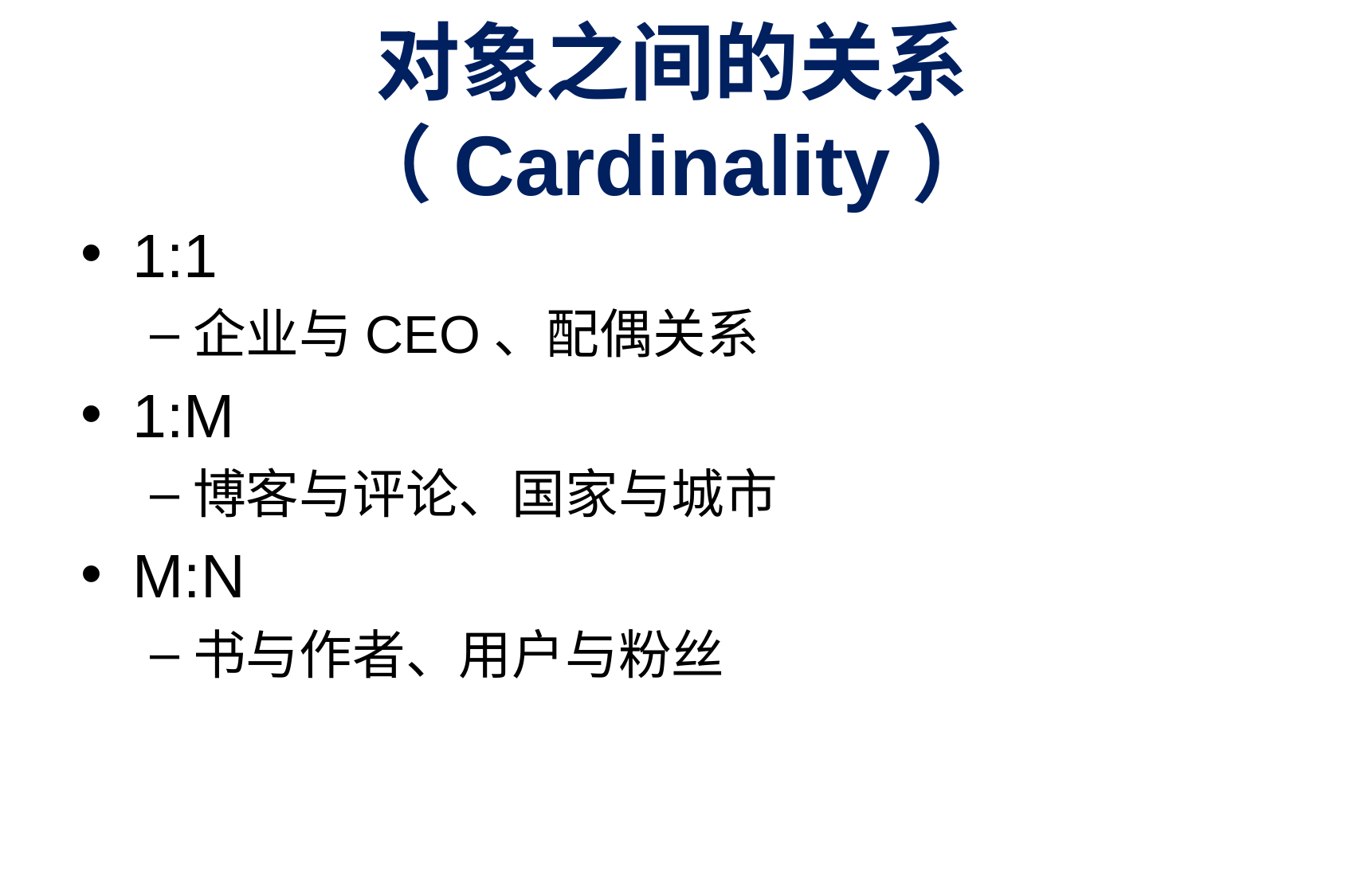

# 对象之间的关系（Cardinality）
1:1
企业与CEO、配偶关系
1:M
博客与评论、国家与城市
M:N
书与作者、用户与粉丝